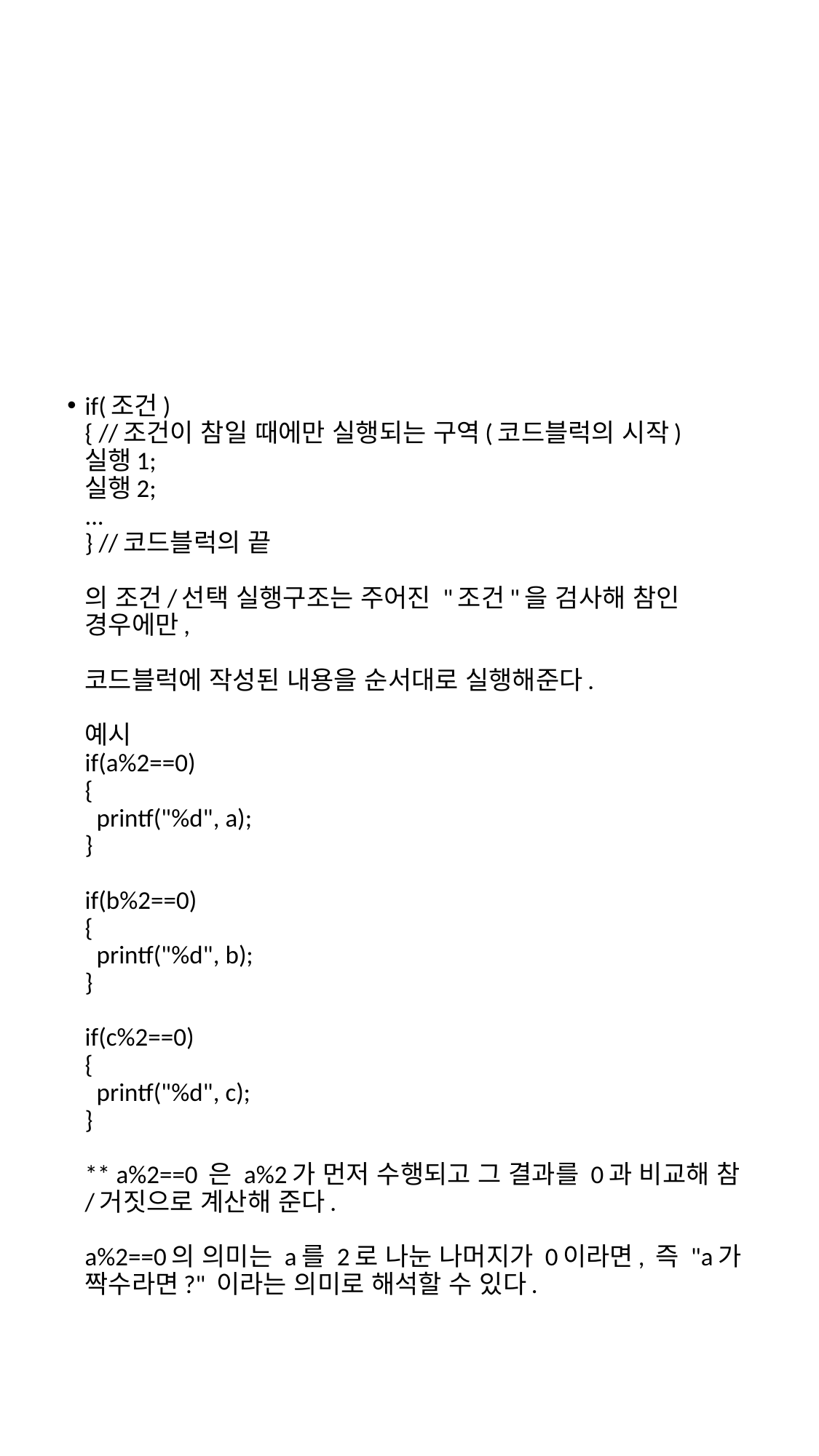

#
if(조건)
{ //조건이 참일 때에만 실행되는 구역(코드블럭의 시작)
실행1;
실행2;
...
} //코드블럭의 끝
의 조건/선택 실행구조는 주어진 "조건"을 검사해 참인 경우에만,
코드블럭에 작성된 내용을 순서대로 실행해준다.
예시
if(a%2==0)
{
  printf("%d", a);
}
if(b%2==0)
{
  printf("%d", b);
}
if(c%2==0)
{
  printf("%d", c);
}
** a%2==0 은 a%2가 먼저 수행되고 그 결과를 0과 비교해 참/거짓으로 계산해 준다.
a%2==0의 의미는 a를 2로 나눈 나머지가 0이라면, 즉 "a가 짝수라면?" 이라는 의미로 해석할 수 있다.